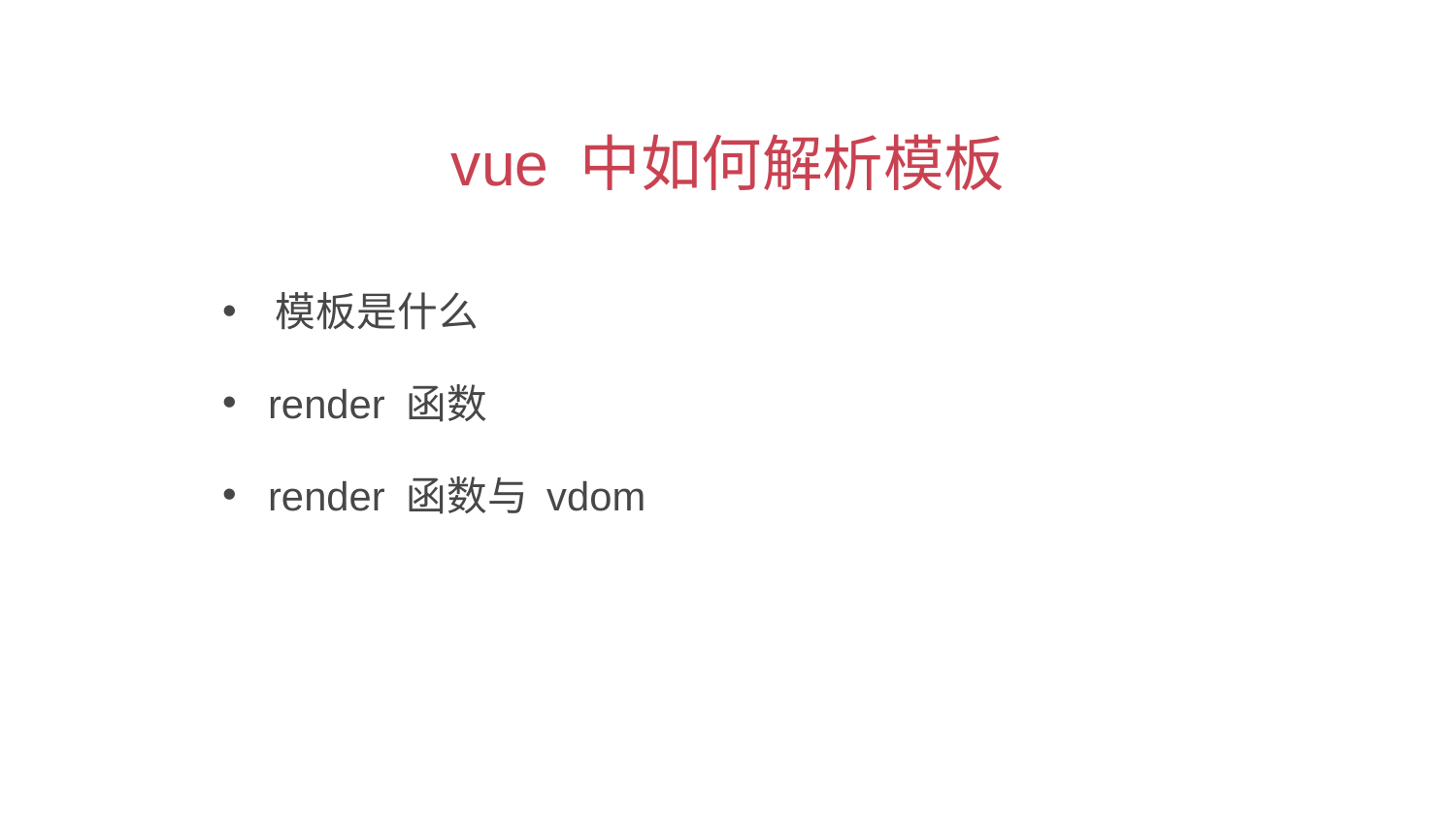

vue 中如何解析模板
 模板是什么
 render 函数
 render 函数与 vdom